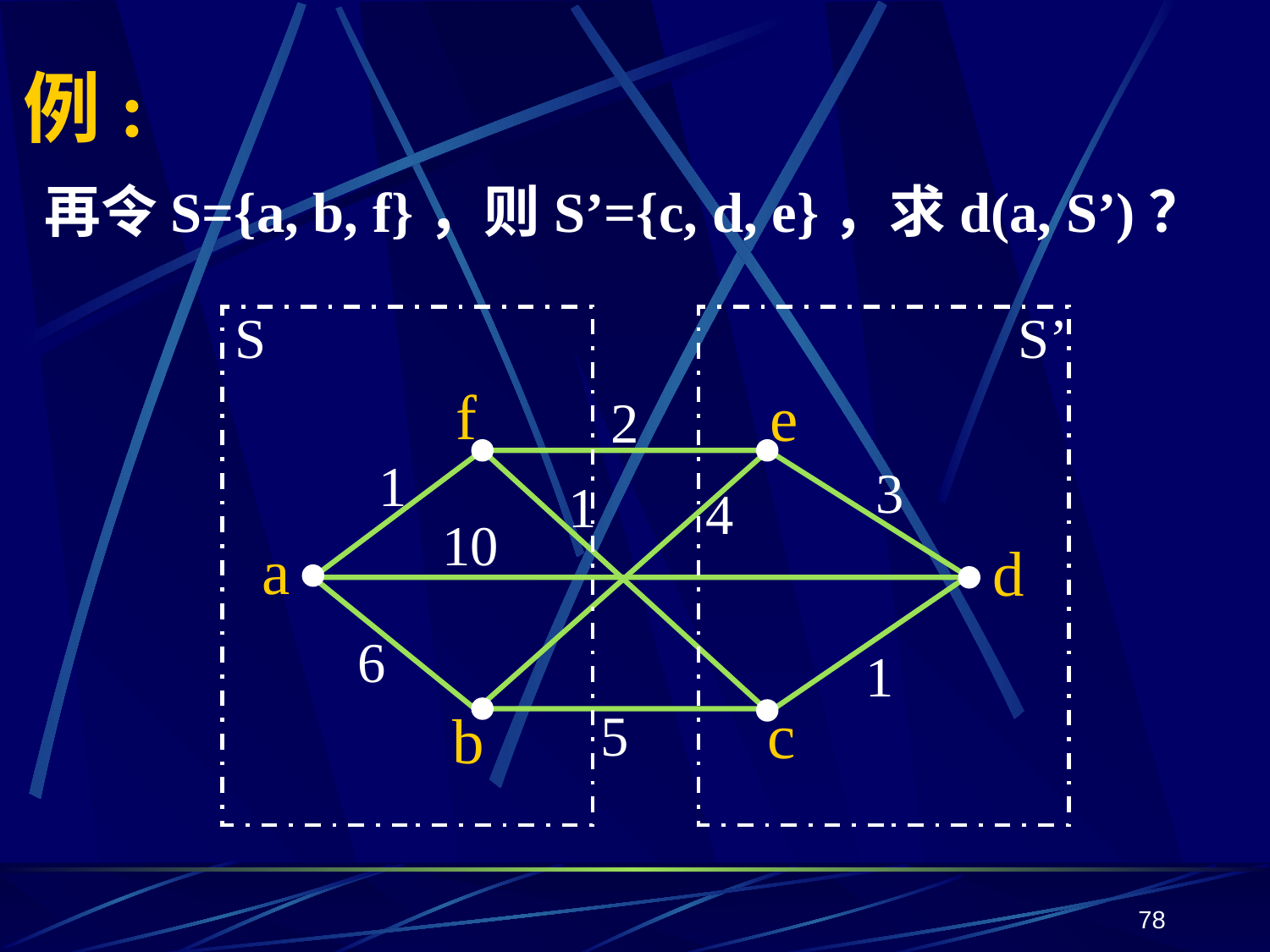

# 例:
再令S={a, b, f}，则S’={c, d, e}，求d(a, S’)？
S
S’

f
e
2

1
3
1
4
10
a
d
6
1
c
b
5

78